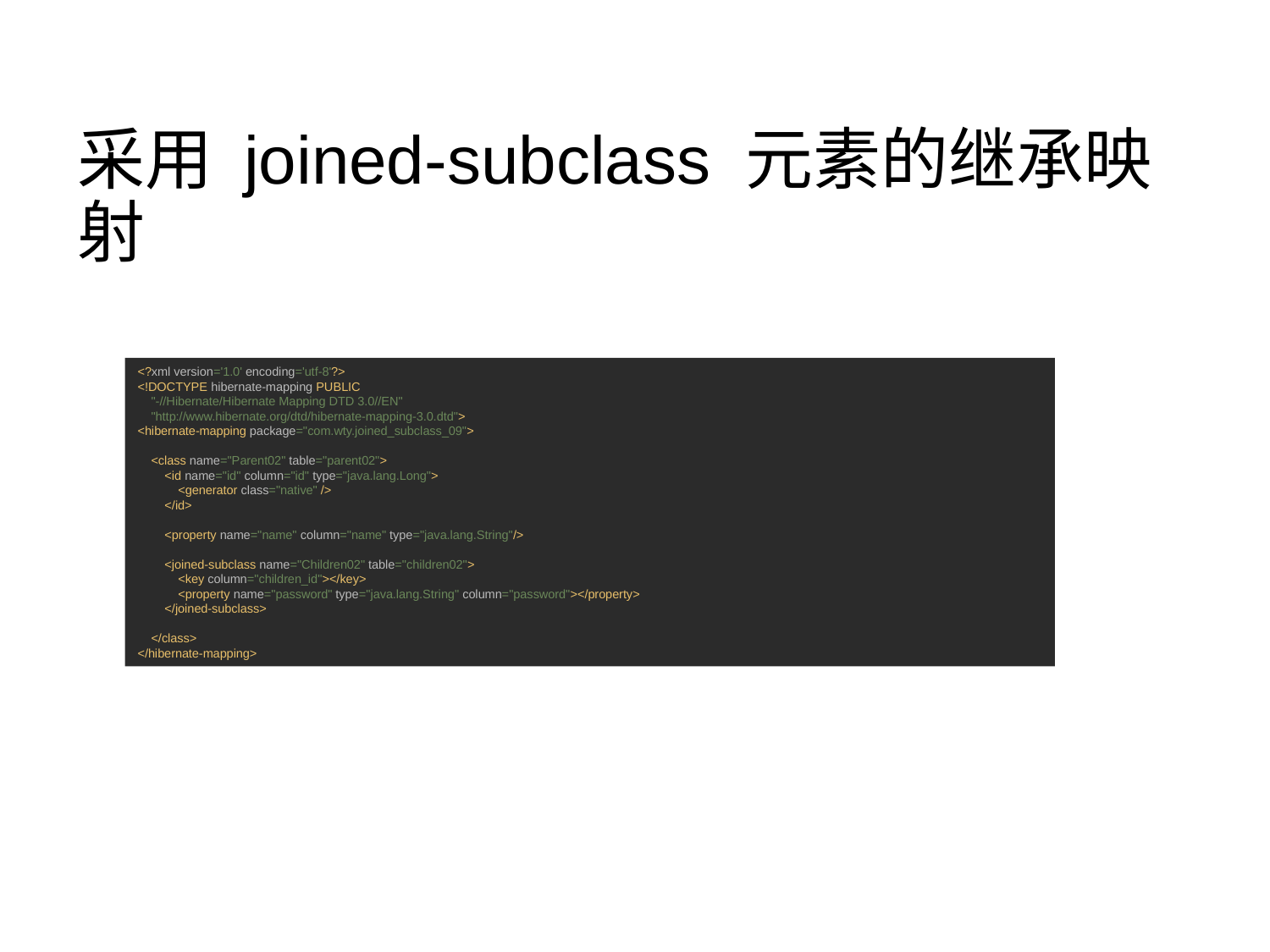

# 采用 joined-subclass 元素的继承映射
<?xml version='1.0' encoding='utf-8'?>
<!DOCTYPE hibernate-mapping PUBLIC
    "-//Hibernate/Hibernate Mapping DTD 3.0//EN"
    "http://www.hibernate.org/dtd/hibernate-mapping-3.0.dtd">
<hibernate-mapping package="com.wty.joined_subclass_09">
    <class name="Parent02" table="parent02">
        <id name="id" column="id" type="java.lang.Long">
            <generator class="native" />
        </id>
        <property name="name" column="name" type="java.lang.String"/>
        <joined-subclass name="Children02" table="children02">
            <key column="children_id"></key>
            <property name="password" type="java.lang.String" column="password"></property>
        </joined-subclass>
    </class>
</hibernate-mapping>